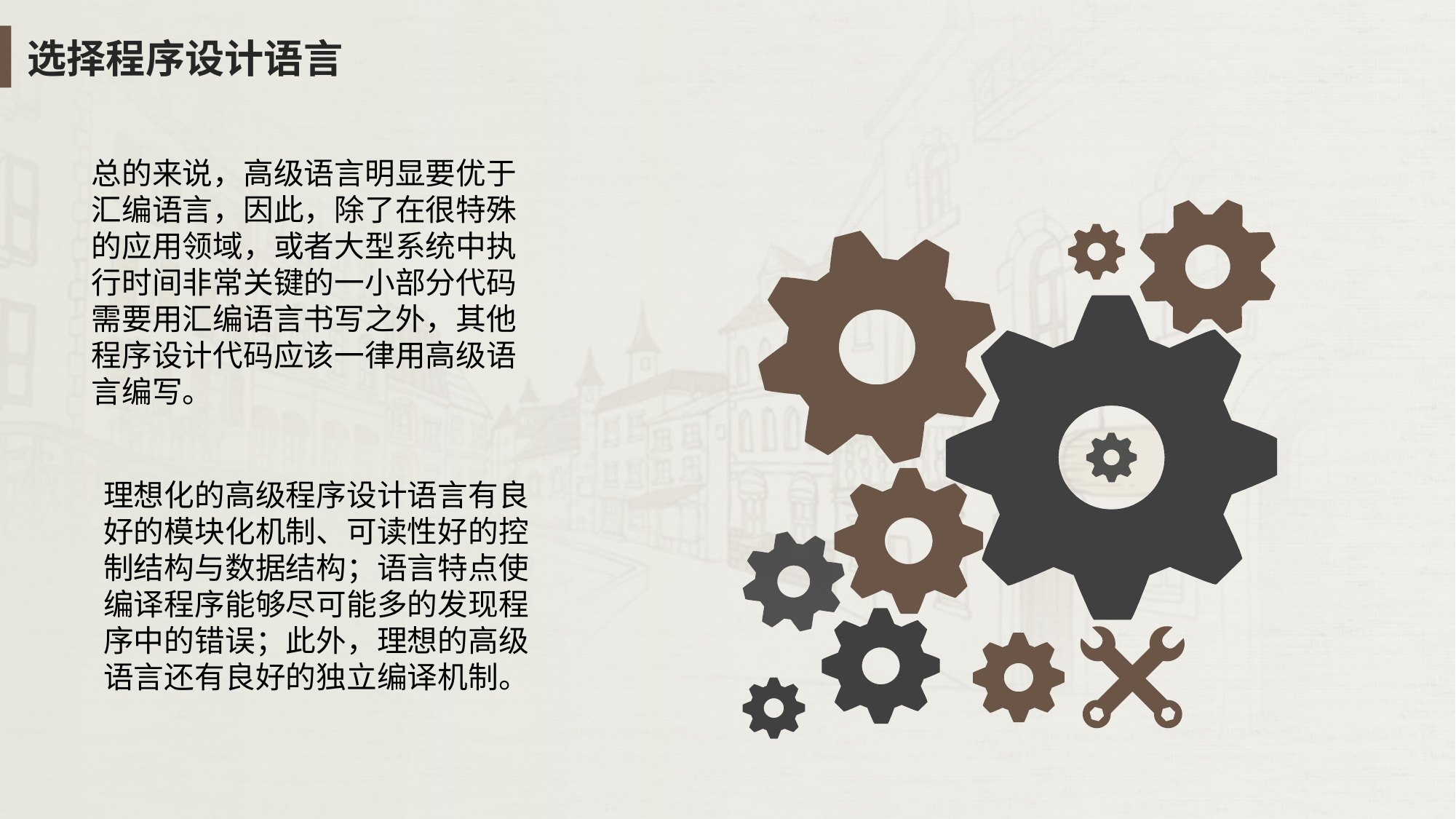

选择程序设计语言
总的来说，高级语言明显要优于汇编语言，因此，除了在很特殊的应用领域，或者大型系统中执行时间非常关键的一小部分代码需要用汇编语言书写之外，其他程序设计代码应该一律用高级语言编写。

理想化的高级程序设计语言有良好的模块化机制、可读性好的控制结构与数据结构；语言特点使编译程序能够尽可能多的发现程序中的错误；此外，理想的高级语言还有良好的独立编译机制。